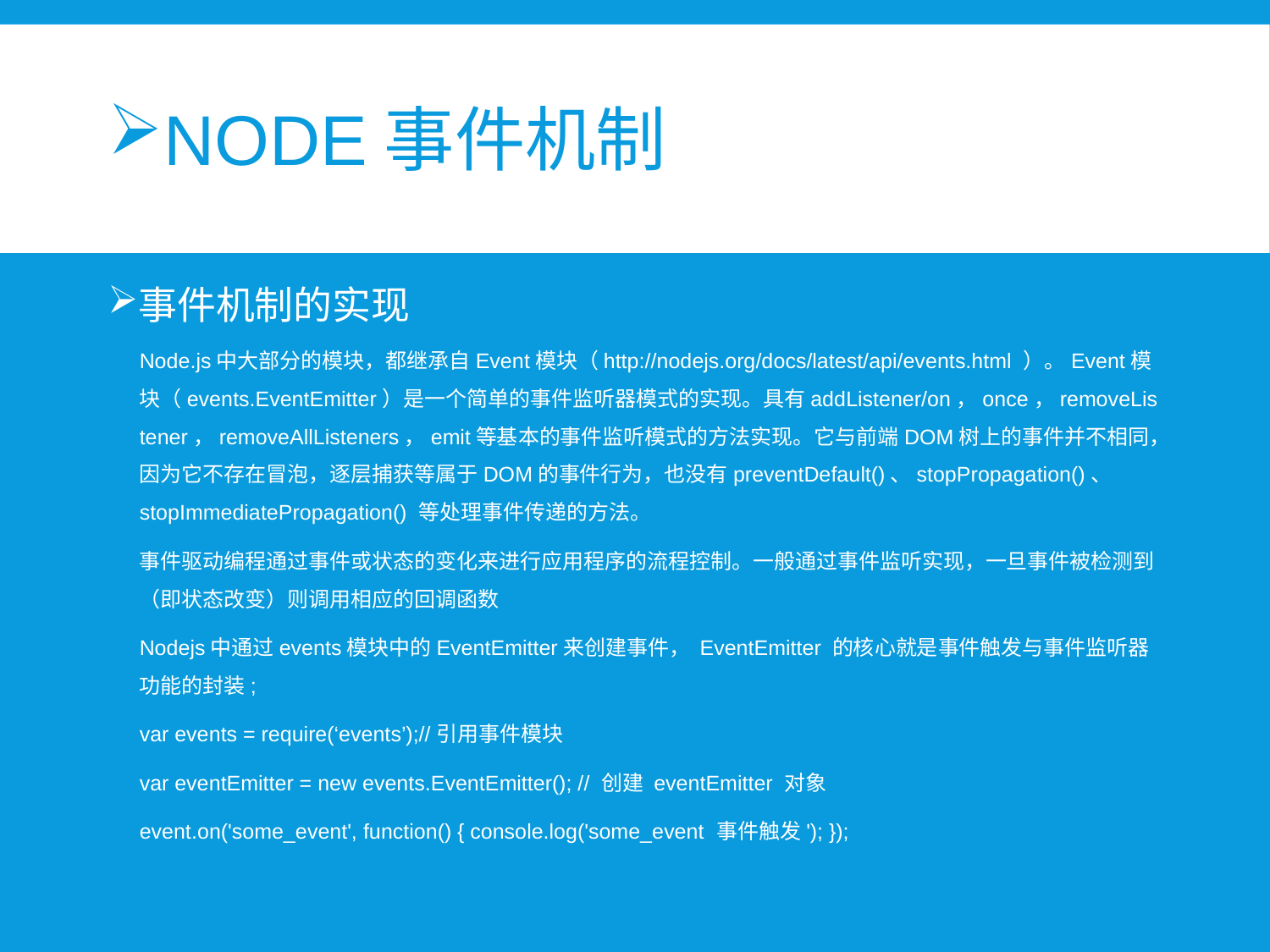

# Node事件机制
事件机制的实现
Node.js中大部分的模块，都继承自Event模块（http://nodejs.org/docs/latest/api/events.html ）。Event模块（events.EventEmitter）是一个简单的事件监听器模式的实现。具有addListener/on，once，removeListener，removeAllListeners，emit等基本的事件监听模式的方法实现。它与前端DOM树上的事件并不相同，因为它不存在冒泡，逐层捕获等属于DOM的事件行为，也没有preventDefault()、stopPropagation()、 stopImmediatePropagation() 等处理事件传递的方法。
事件驱动编程通过事件或状态的变化来进行应用程序的流程控制。一般通过事件监听实现，一旦事件被检测到（即状态改变）则调用相应的回调函数
Nodejs中通过events模块中的EventEmitter来创建事件， EventEmitter 的核心就是事件触发与事件监听器功能的封装;
var events = require(‘events’);//引用事件模块
var eventEmitter = new events.EventEmitter(); // 创建 eventEmitter 对象
event.on('some_event', function() { console.log('some_event 事件触发'); });